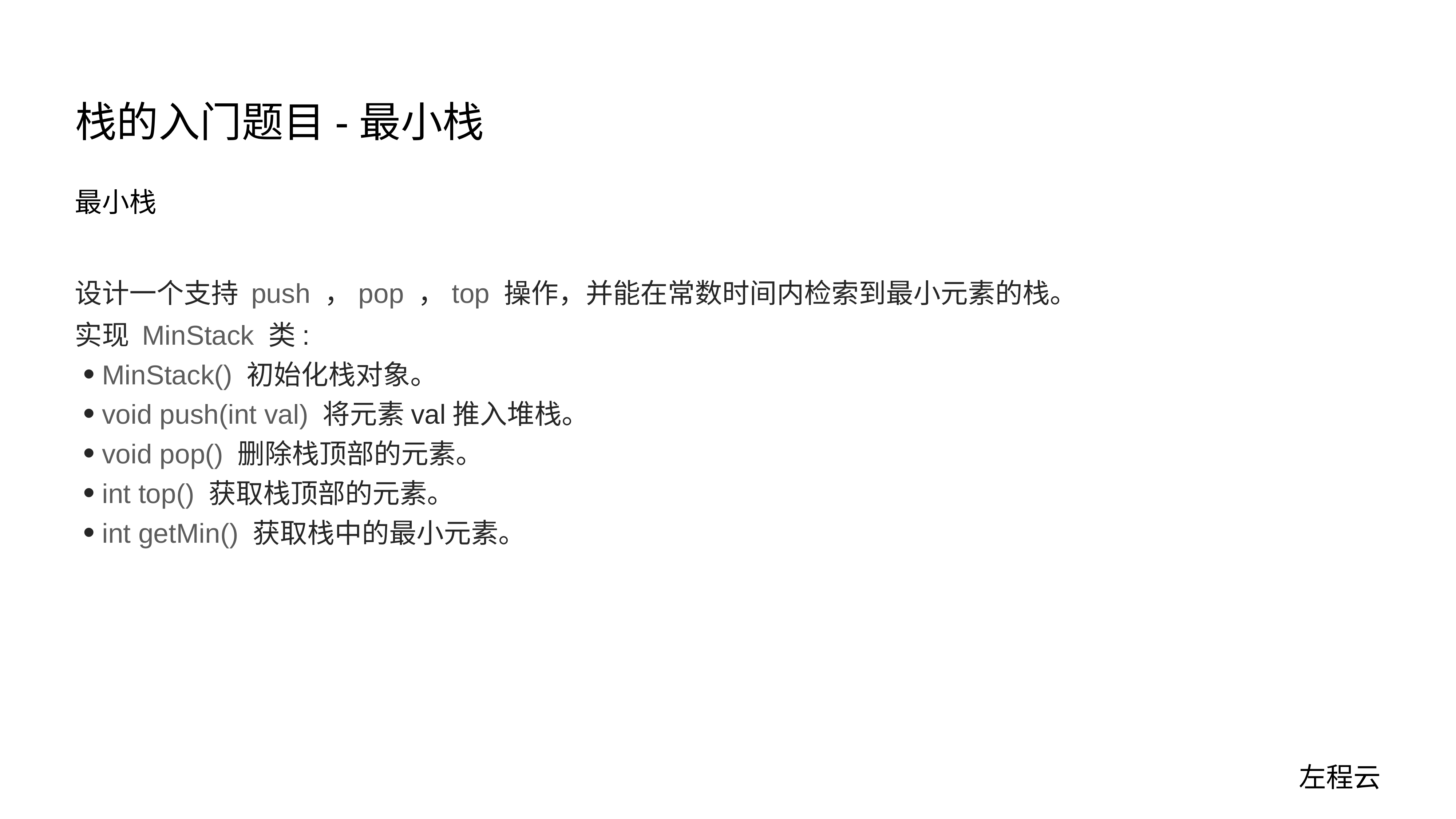

# 栈的入门题目-最小栈
最小栈
设计一个支持 push ，pop ，top 操作，并能在常数时间内检索到最小元素的栈。
实现 MinStack 类:
MinStack() 初始化栈对象。
void push(int val) 将元素val推入堆栈。
void pop() 删除栈顶部的元素。
int top() 获取栈顶部的元素。
int getMin() 获取栈中的最小元素。
左程云